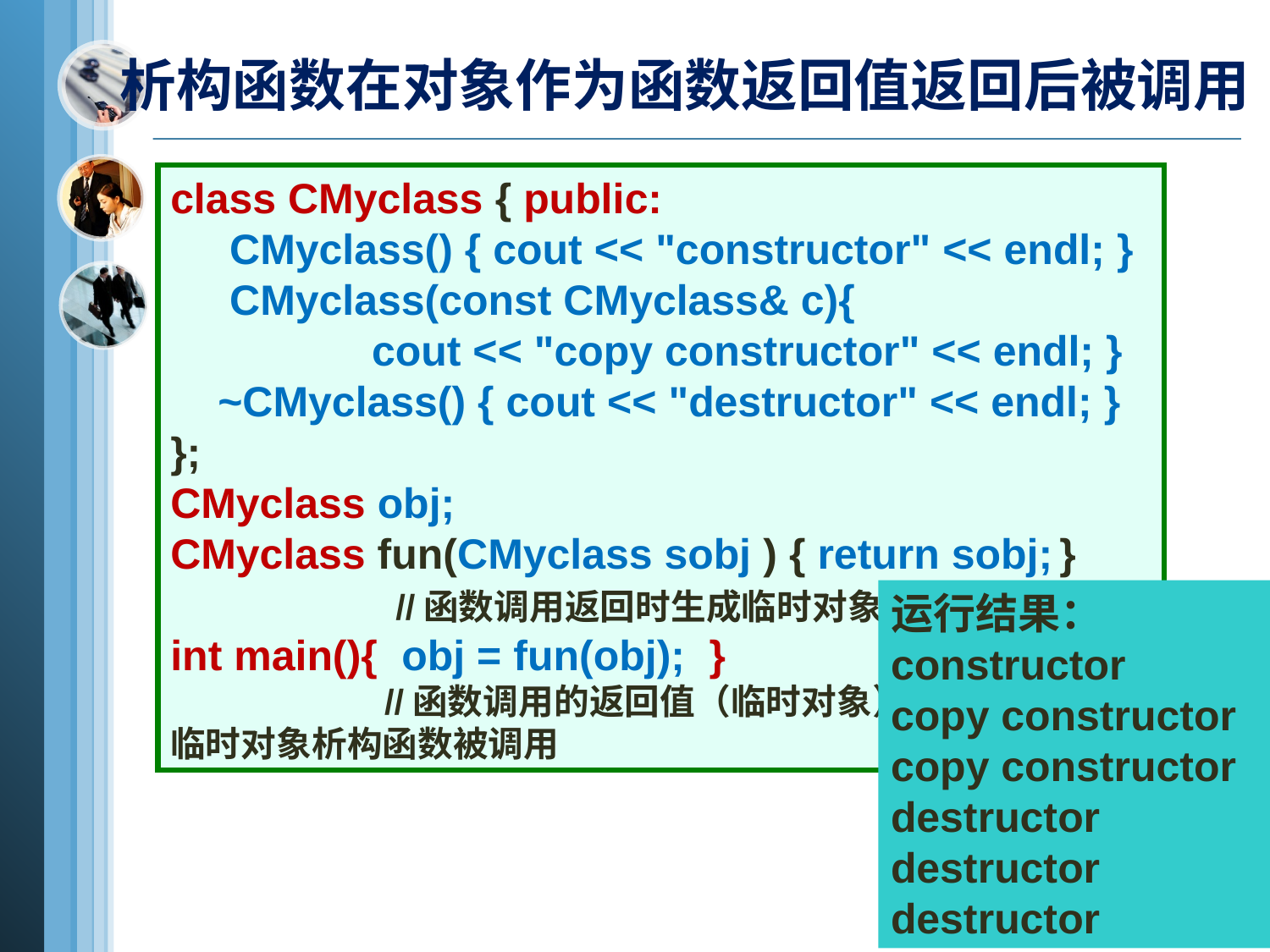

析构函数在对象作为函数返回值返回后被调用
class CMyclass { public:
     CMyclass() { cout << "constructor" << endl; }
     CMyclass(const CMyclass& c){
                 cout << "copy constructor" << endl; }
    ~CMyclass() { cout << "destructor" << endl; }
};
CMyclass obj;
CMyclass fun(CMyclass sobj ) { return sobj;	}
                   //函数调用返回时生成临时对象返回
int main(){  obj = fun(obj);  }
                      //函数调用的返回值（临时对象）被用过后，该临时对象析构函数被调用
运行结果：
constructor
copy constructor
copy constructor
destructor
destructor
destructor